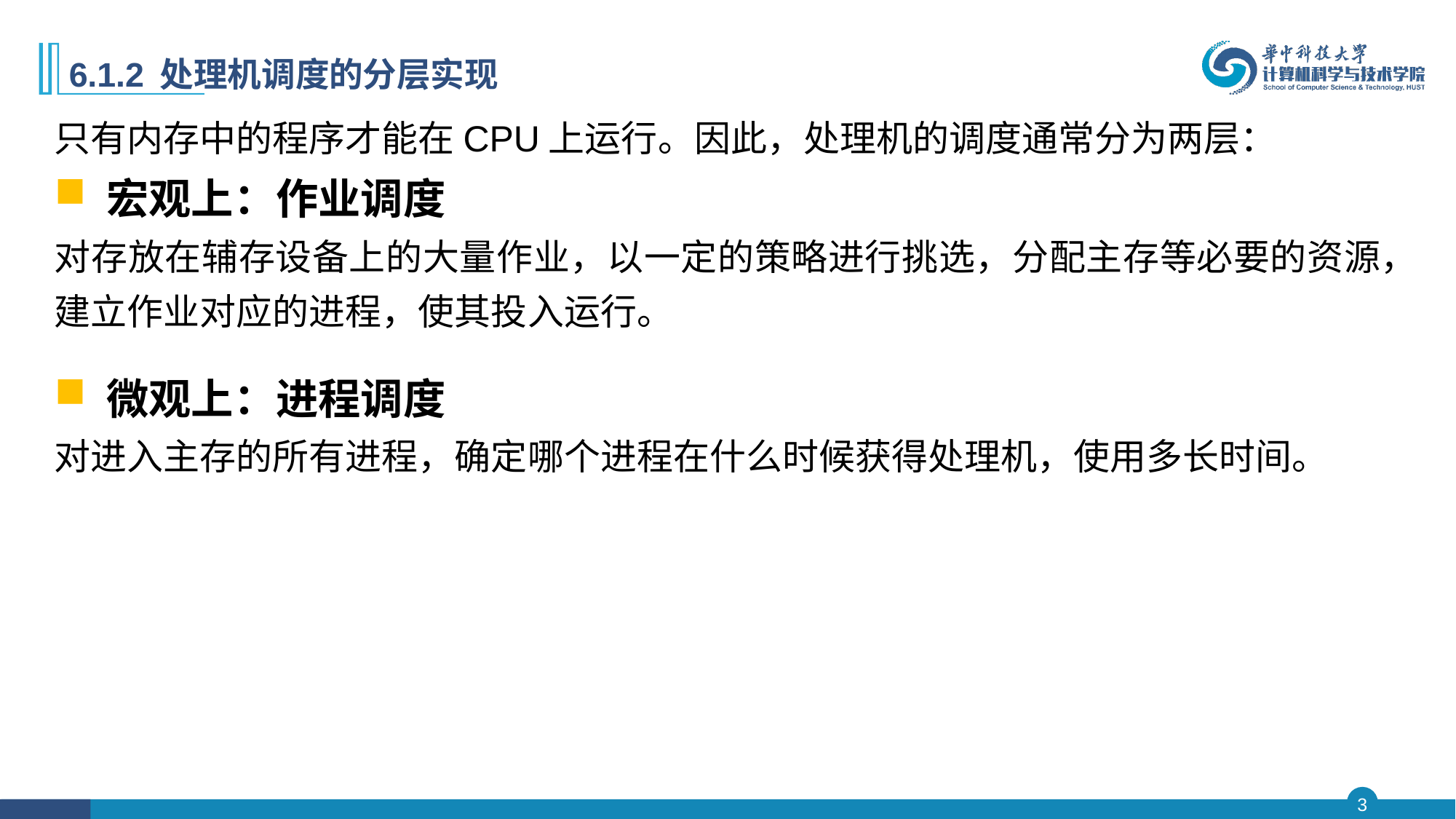

# 6.1.2 处理机调度的分层实现
只有内存中的程序才能在CPU上运行。因此，处理机的调度通常分为两层：
 宏观上：作业调度
对存放在辅存设备上的大量作业，以一定的策略进行挑选，分配主存等必要的资源，建立作业对应的进程，使其投入运行。

 微观上：进程调度
对进入主存的所有进程，确定哪个进程在什么时候获得处理机，使用多长时间。